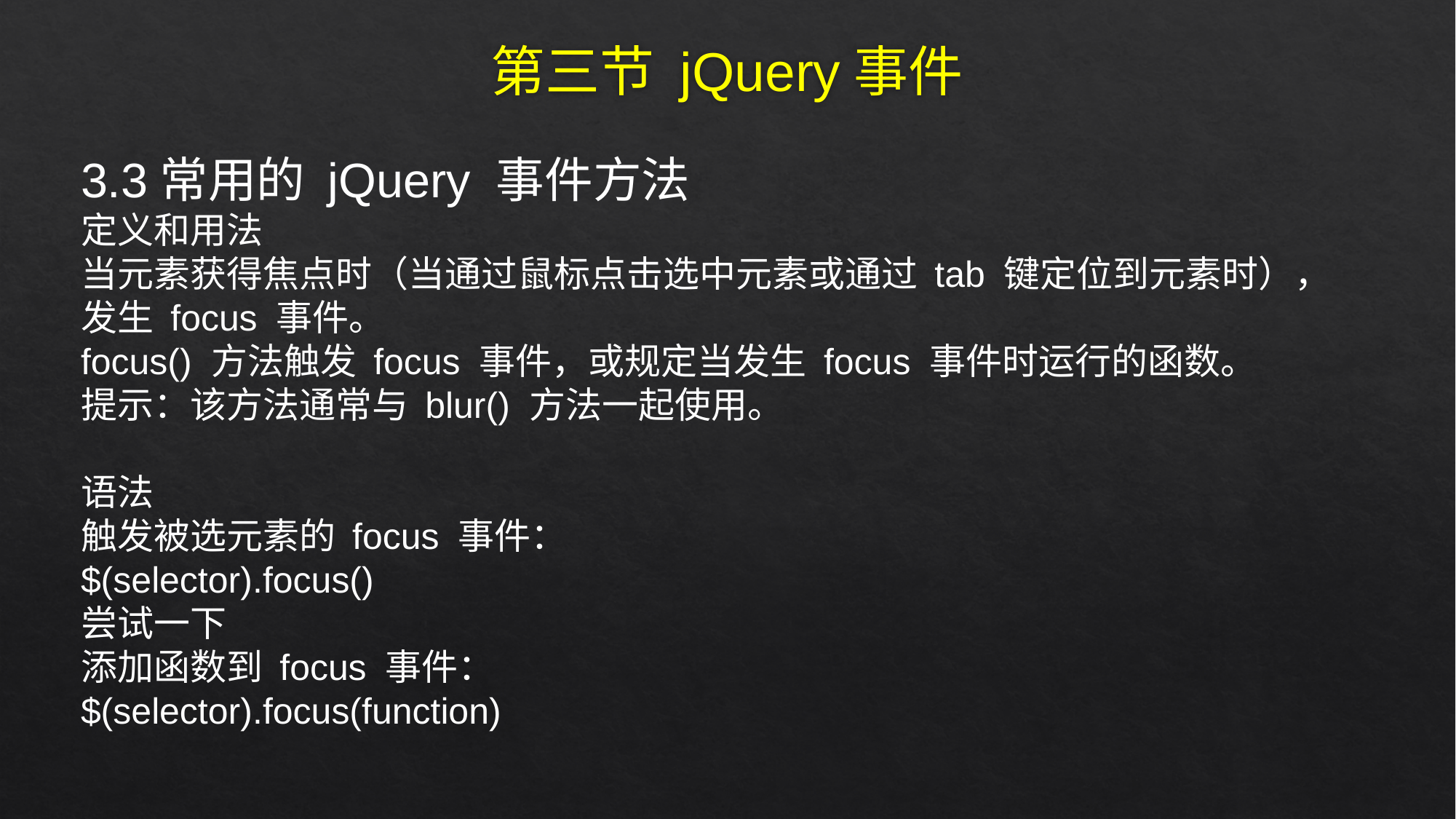

# 第三节 jQuery事件
3.3常用的 jQuery 事件方法
定义和用法
当元素获得焦点时（当通过鼠标点击选中元素或通过 tab 键定位到元素时），发生 focus 事件。
focus() 方法触发 focus 事件，或规定当发生 focus 事件时运行的函数。
提示：该方法通常与 blur() 方法一起使用。

语法
触发被选元素的 focus 事件：
$(selector).focus()
尝试一下
添加函数到 focus 事件：
$(selector).focus(function)